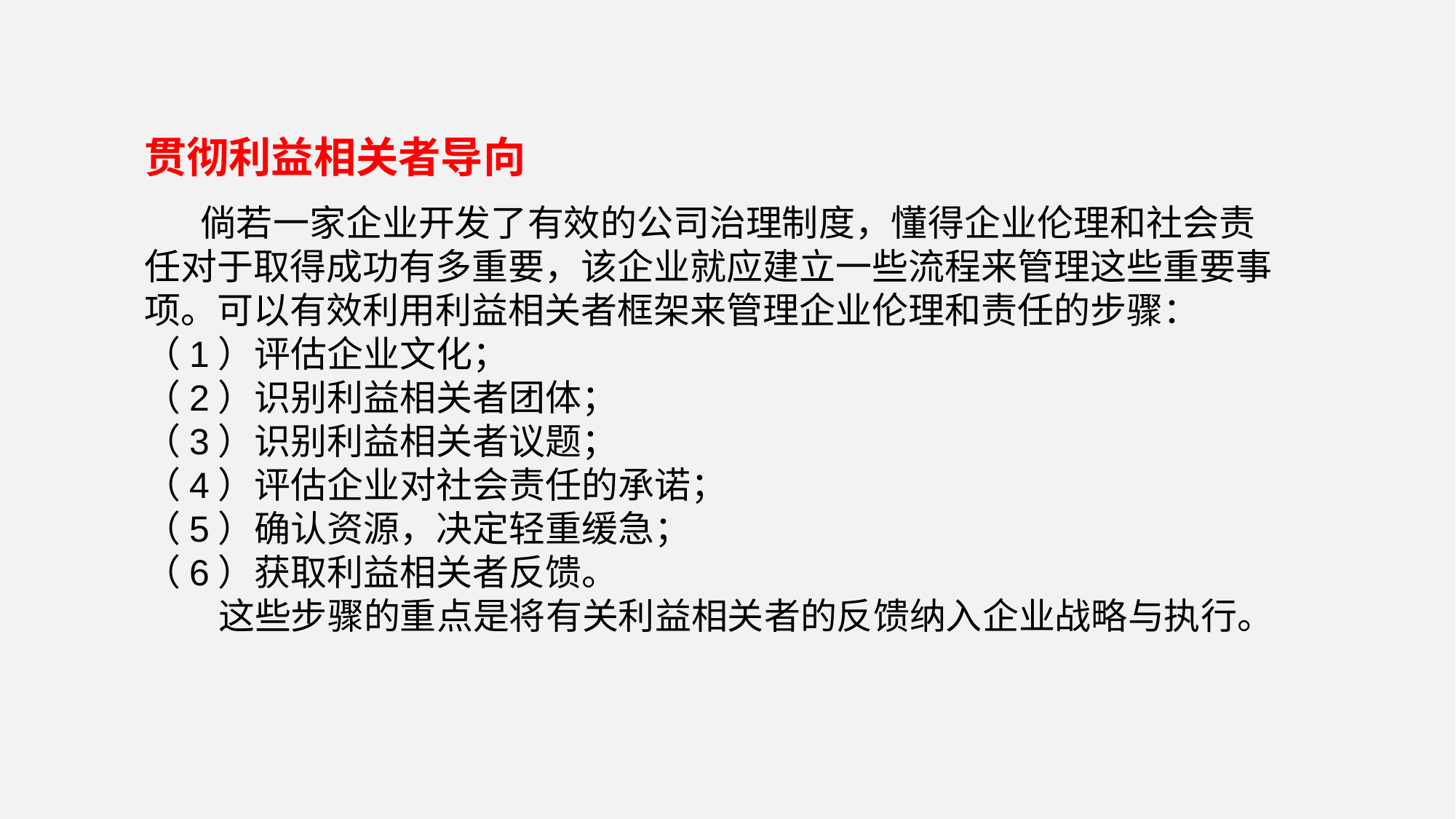

贯彻利益相关者导向
        倘若一家企业开发了有效的公司治理制度，懂得企业伦理和社会责任对于取得成功有多重要，该企业就应建立一些流程来管理这些重要事项。可以有效利用利益相关者框架来管理企业伦理和责任的步骤：
（1）评估企业文化；
（2）识别利益相关者团体；
（3）识别利益相关者议题；
（4）评估企业对社会责任的承诺；
（5）确认资源，决定轻重缓急；
（6）获取利益相关者反馈。
        这些步骤的重点是将有关利益相关者的反馈纳入企业战略与执行。